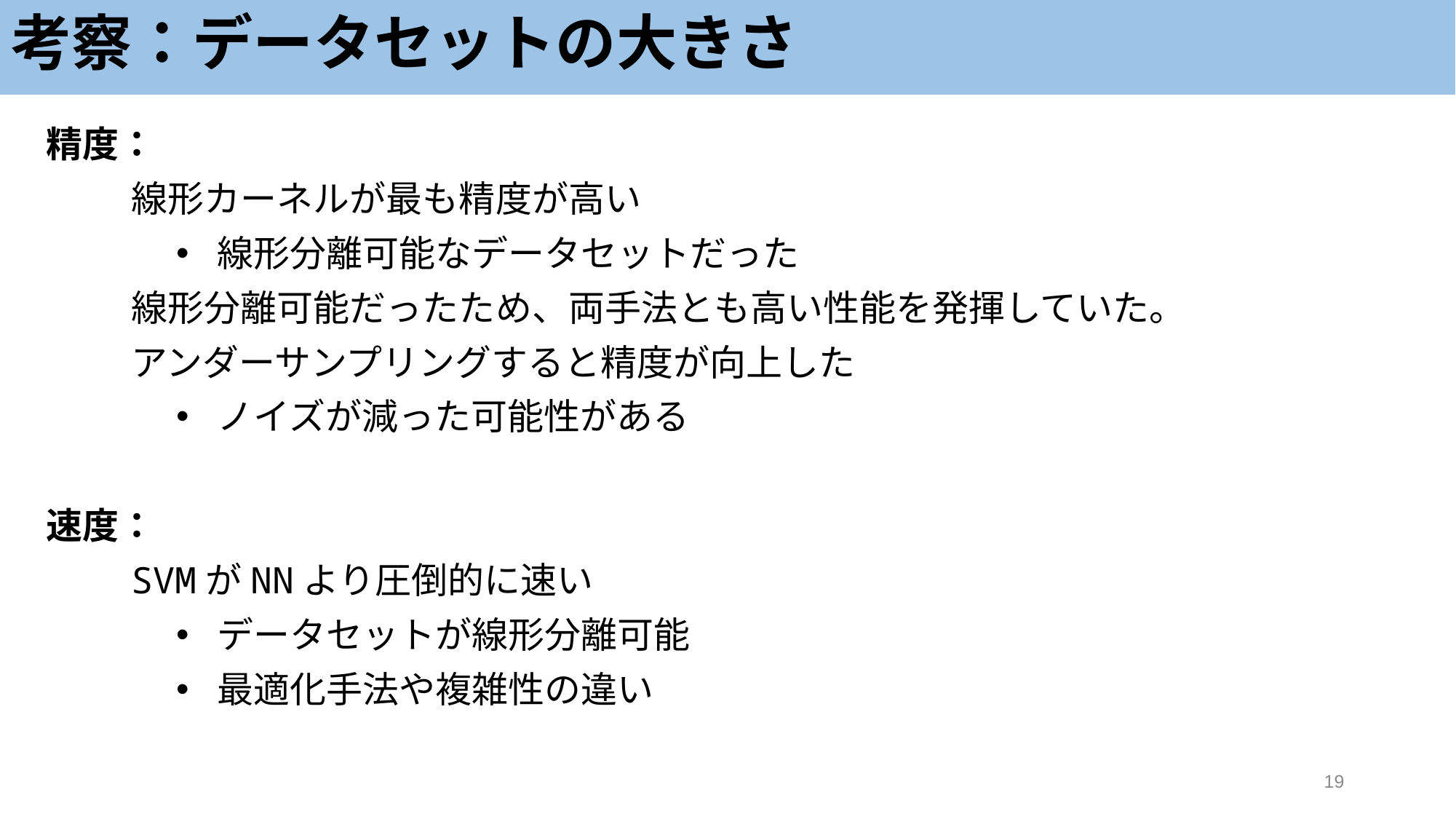

考察：データセットの大きさ
精度：
線形カーネルが最も精度が高い
線形分離可能なデータセットだった
線形分離可能だったため、両手法とも高い性能を発揮していた。
アンダーサンプリングすると精度が向上した
ノイズが減った可能性がある

速度：
SVMがNNより圧倒的に速い
データセットが線形分離可能
最適化手法や複雑性の違い
19